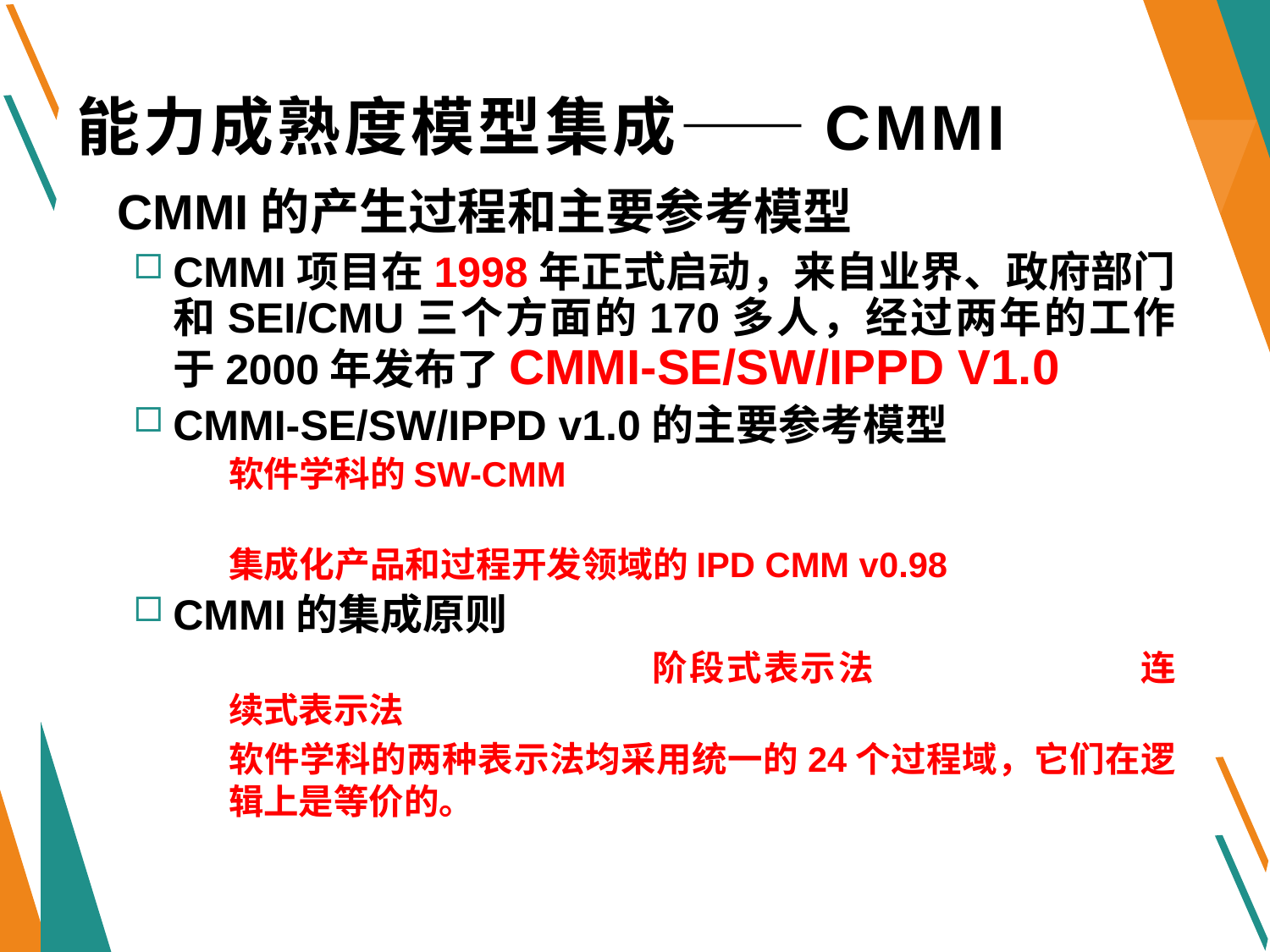

# 能力成熟度模型集成——CMMI
CMMI的产生过程和主要参考模型
CMMI项目在1998年正式启动，来自业界、政府部门和SEI/CMU三个方面的170多人，经过两年的工作于2000年发布了CMMI-SE/SW/IPPD V1.0
CMMI-SE/SW/IPPD v1.0的主要参考模型
软件学科的SW-CMM
系统工程学科的EIA/IS 731
集成化产品和过程开发领域的IPD CMM v0.98
CMMI的集成原则
CMMI继承了SW-CMM的阶段式表示法和EIA/IS 731的连续式表示法。
软件学科的两种表示法均采用统一的24个过程域，它们在逻辑上是等价的。
对同一组织采用两种模型分别进行CMMI评估应该得到相同的结论。